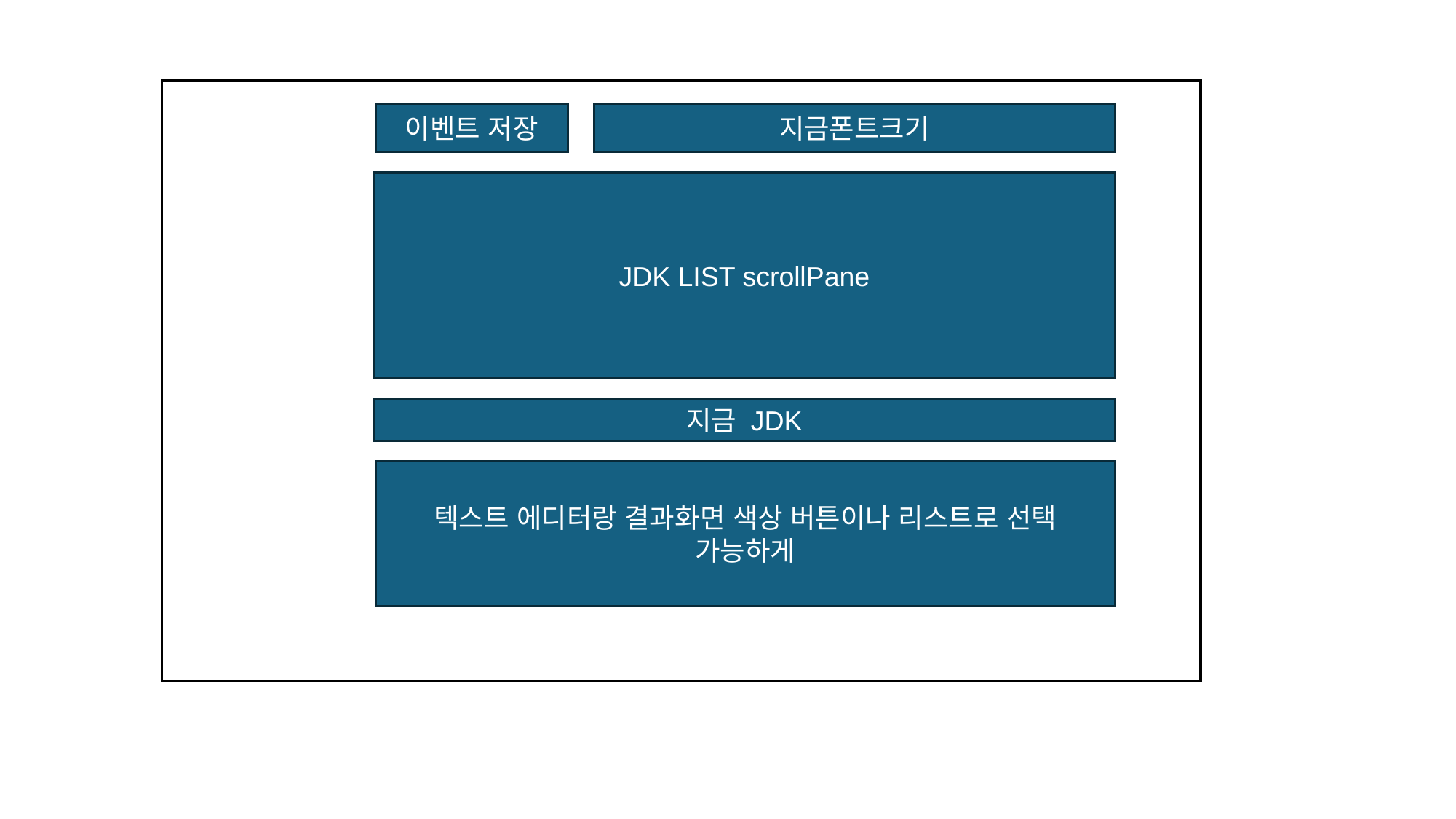

이벤트 저장
지금폰트크기
JDK LIST scrollPane
지금 JDK
텍스트 에디터랑 결과화면 색상 버튼이나 리스트로 선택 가능하게